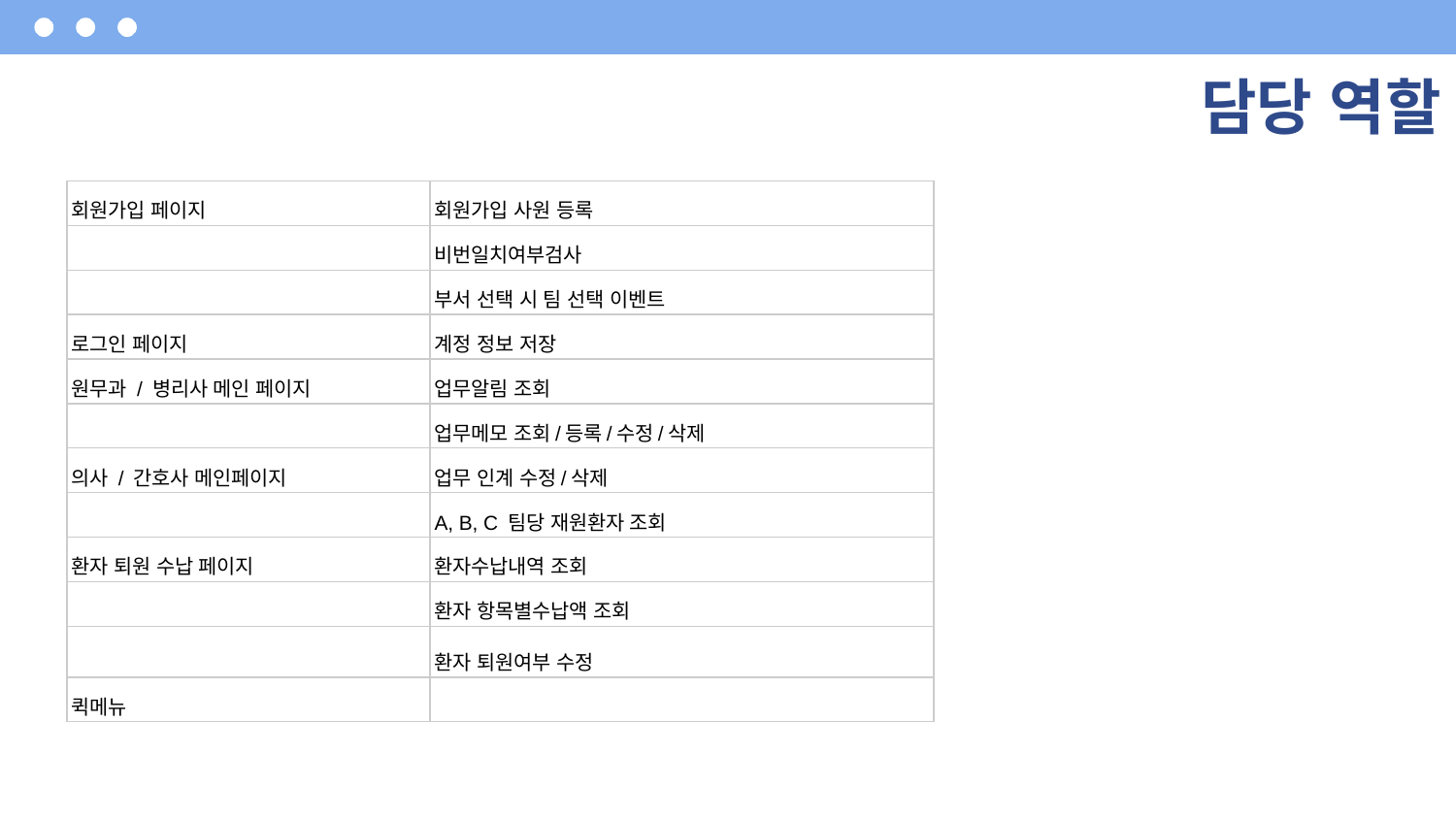

# 담당 역할
| 회원가입 페이지 | 회원가입 사원 등록 |
| --- | --- |
|  | 비번일치여부검사 |
|  | 부서 선택 시 팀 선택 이벤트 |
| 로그인 페이지 | 계정 정보 저장 |
| 원무과 / 병리사 메인 페이지 | 업무알림 조회 |
|  | 업무메모 조회/등록/수정/삭제 |
| 의사 / 간호사 메인페이지 | 업무 인계 수정/삭제 |
|  | A, B, C 팀당 재원환자 조회 |
| 환자 퇴원 수납 페이지 | 환자수납내역 조회 |
|  | 환자 항목별수납액 조회 |
|  | 환자 퇴원여부 수정 |
| 퀵메뉴 |  |